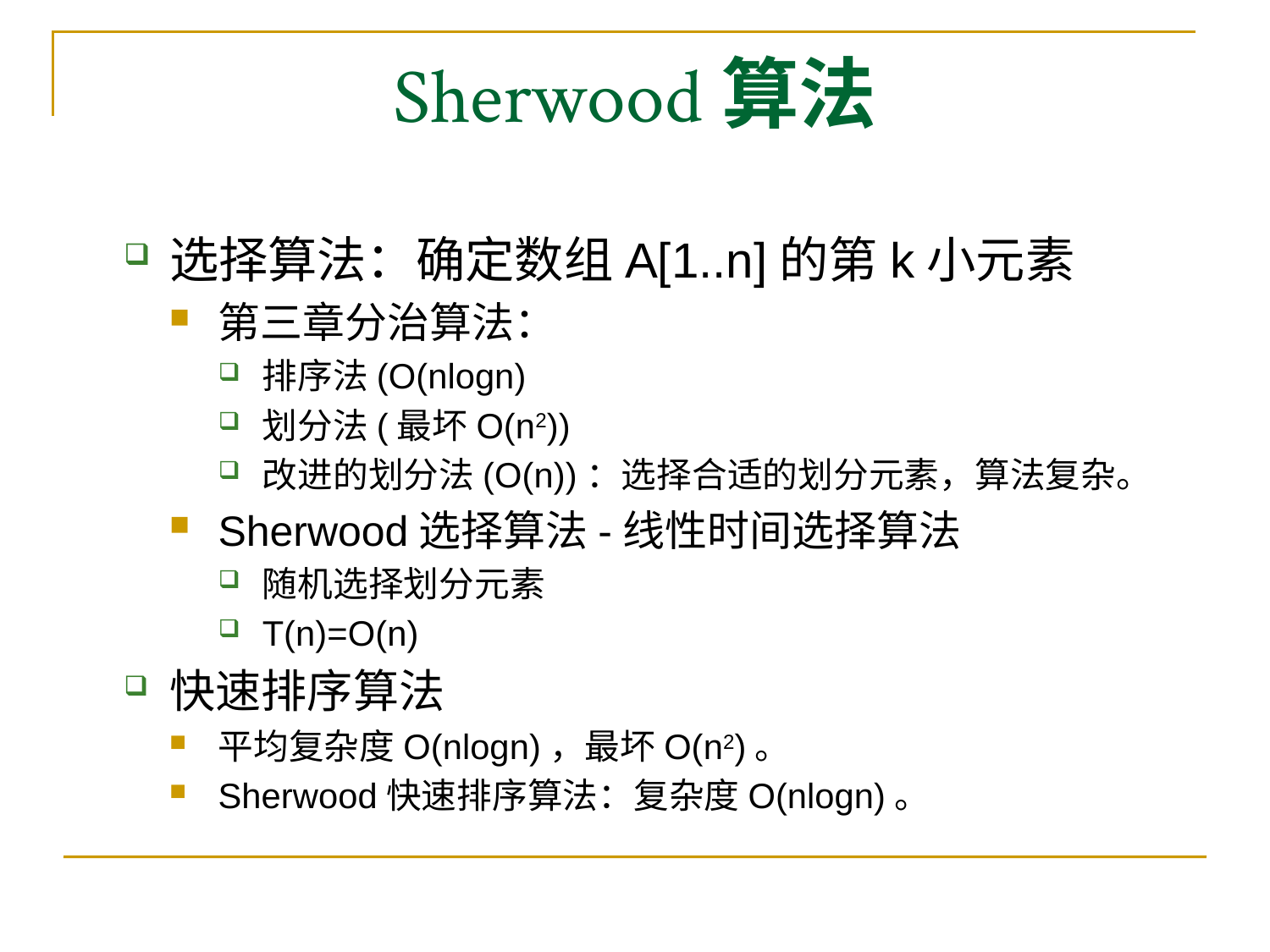

# Sherwood算法
选择算法：确定数组A[1..n]的第k小元素
第三章分治算法：
排序法(O(nlogn)
划分法(最坏O(n2))
改进的划分法(O(n))：选择合适的划分元素，算法复杂。
Sherwood选择算法-线性时间选择算法
随机选择划分元素
T(n)=O(n)
快速排序算法
平均复杂度O(nlogn)，最坏O(n2)。
Sherwood快速排序算法：复杂度O(nlogn)。